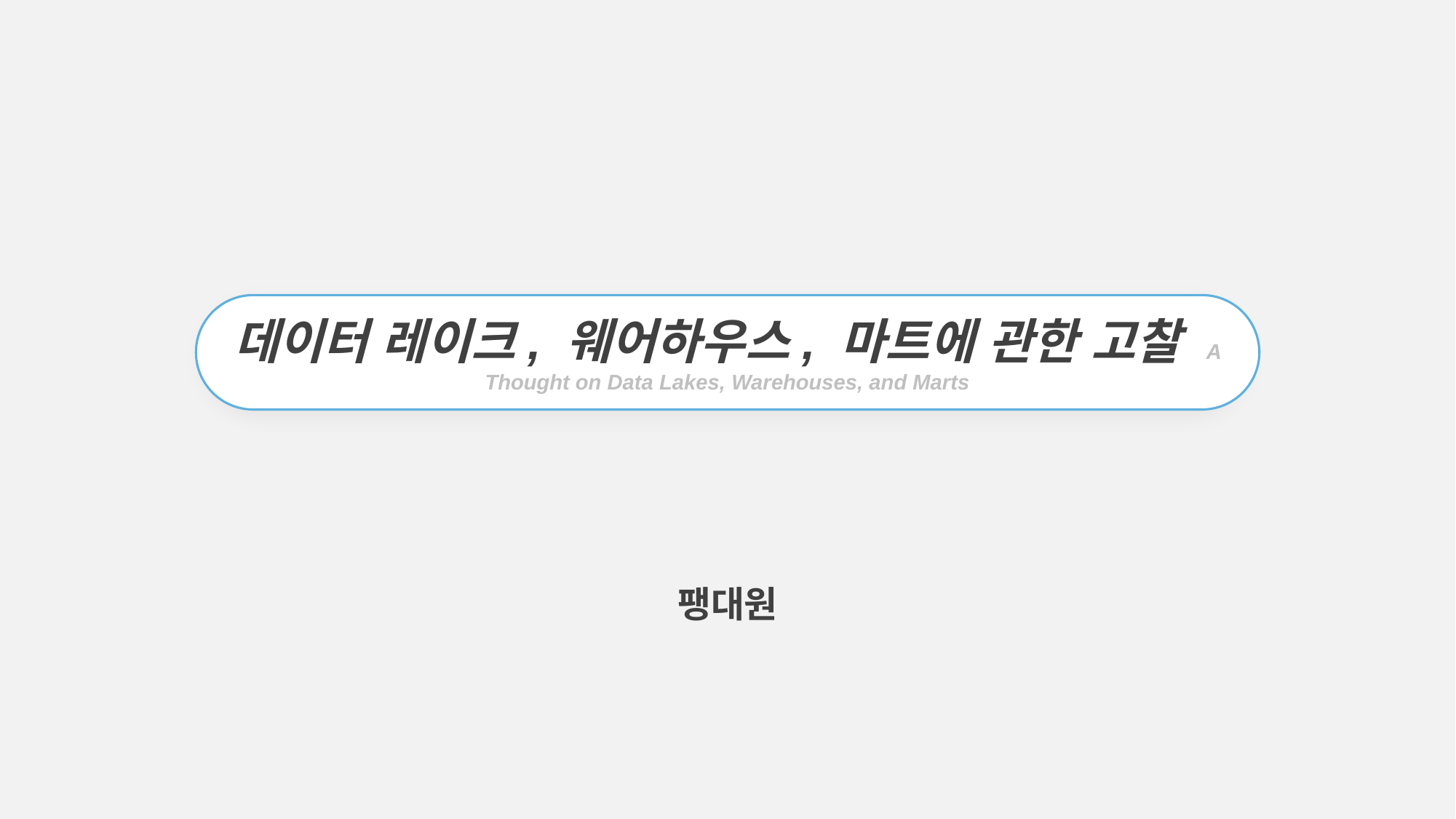

데이터 레이크, 웨어하우스, 마트에 관한 고찰 A Thought on Data Lakes, Warehouses, and Marts
팽대원